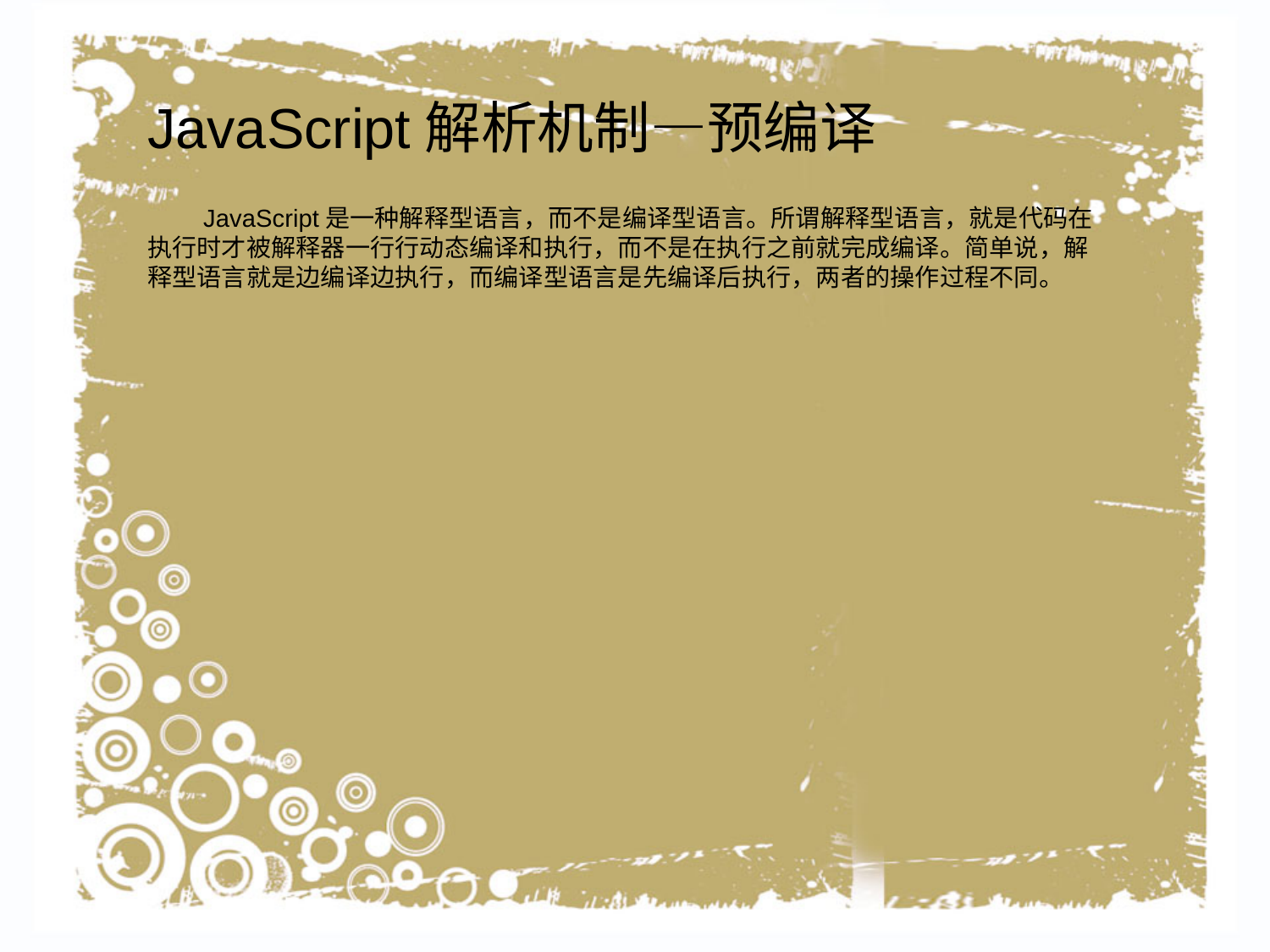

JavaScript解析机制—预编译
        JavaScript是一种解释型语言，而不是编译型语言。所谓解释型语言，就是代码在执行时才被解释器一行行动态编译和执行，而不是在执行之前就完成编译。简单说，解释型语言就是边编译边执行，而编译型语言是先编译后执行，两者的操作过程不同。